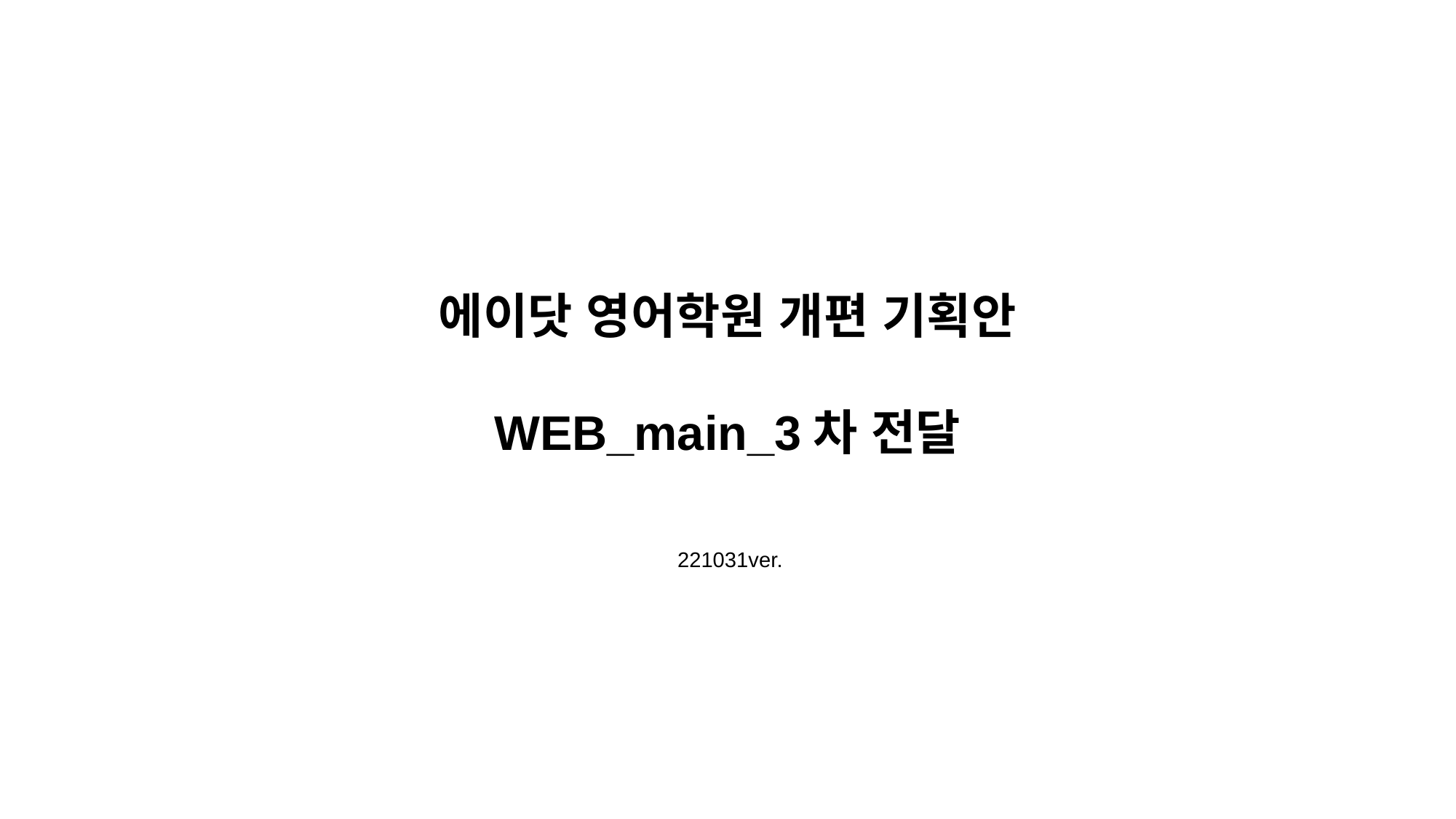

에이닷 영어학원 개편 기획안

WEB_main_3차 전달
221031ver.